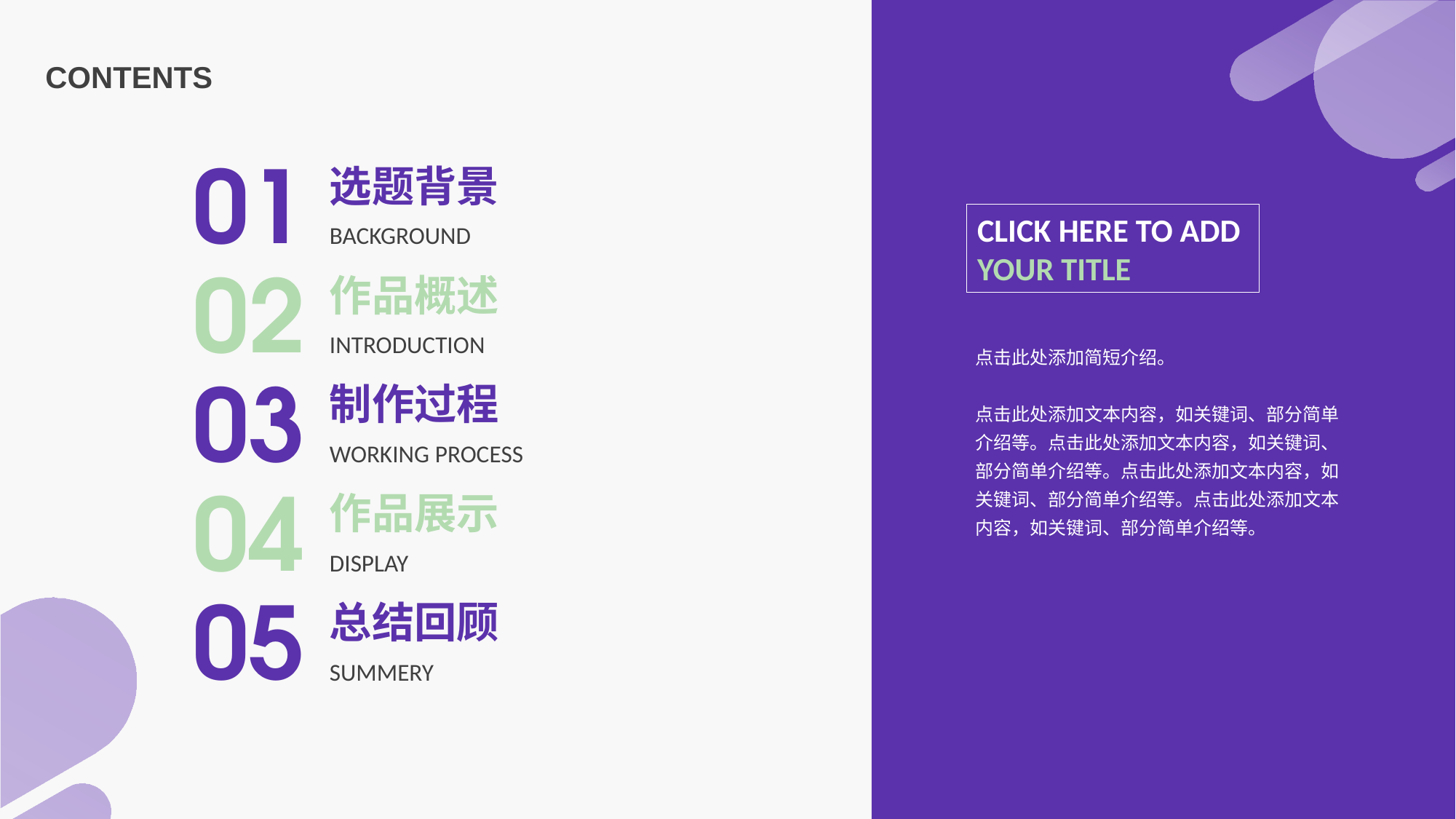

CONTENTS
01
选题背景
CLICK HERE TO ADD
YOUR TITLE
BACKGROUND
02
作品概述
INTRODUCTION
点击此处添加简短介绍。

点击此处添加文本内容，如关键词、部分简单介绍等。点击此处添加文本内容，如关键词、部分简单介绍等。点击此处添加文本内容，如关键词、部分简单介绍等。点击此处添加文本内容，如关键词、部分简单介绍等。
03
制作过程
WORKING PROCESS
04
作品展示
DISPLAY
05
总结回顾
SUMMERY